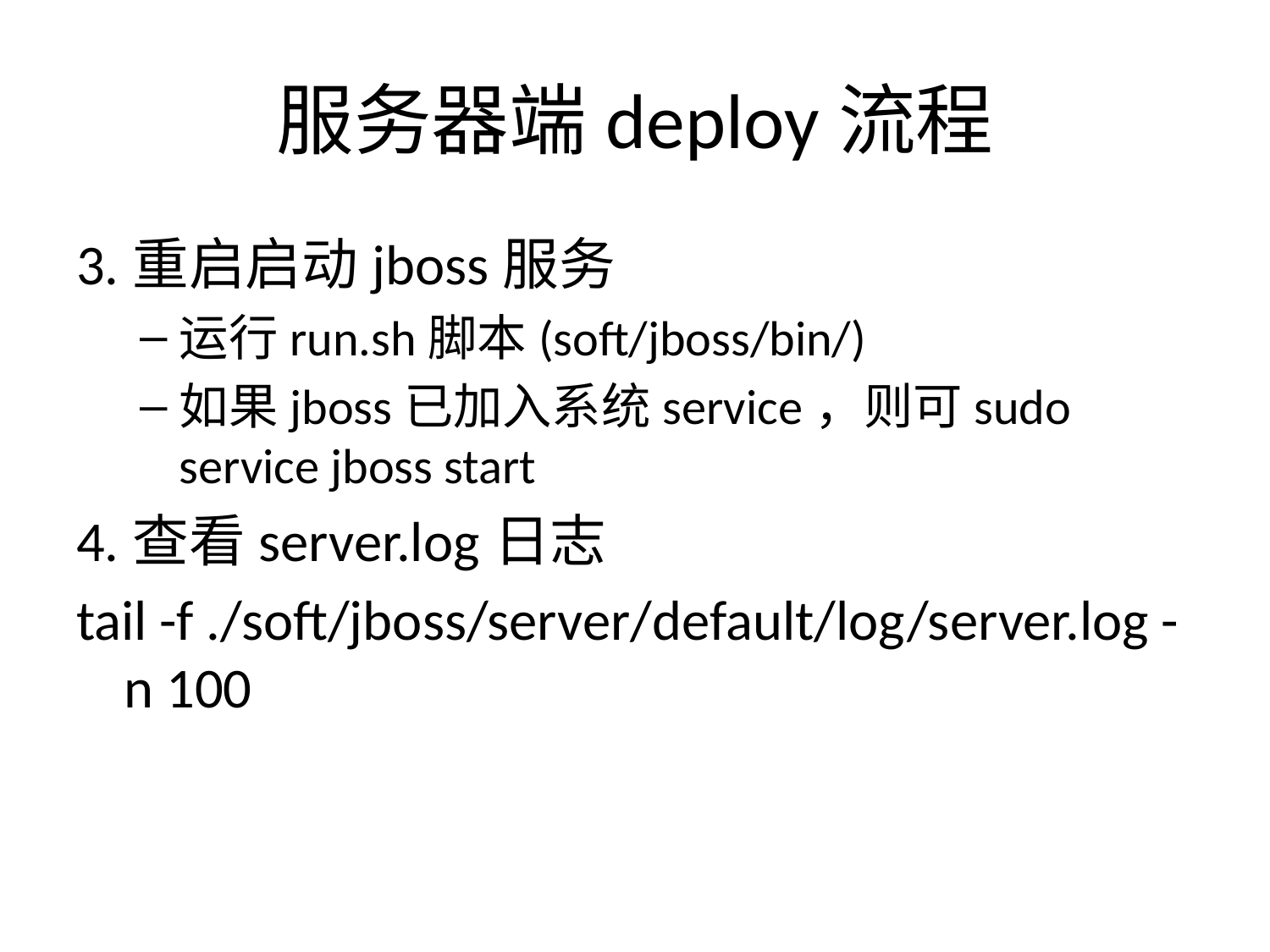

# 服务器端deploy流程
3.重启启动jboss服务
运行run.sh脚本(soft/jboss/bin/)
如果jboss已加入系统service，则可sudo service jboss start
4.查看server.log日志
tail -f ./soft/jboss/server/default/log/server.log -n 100